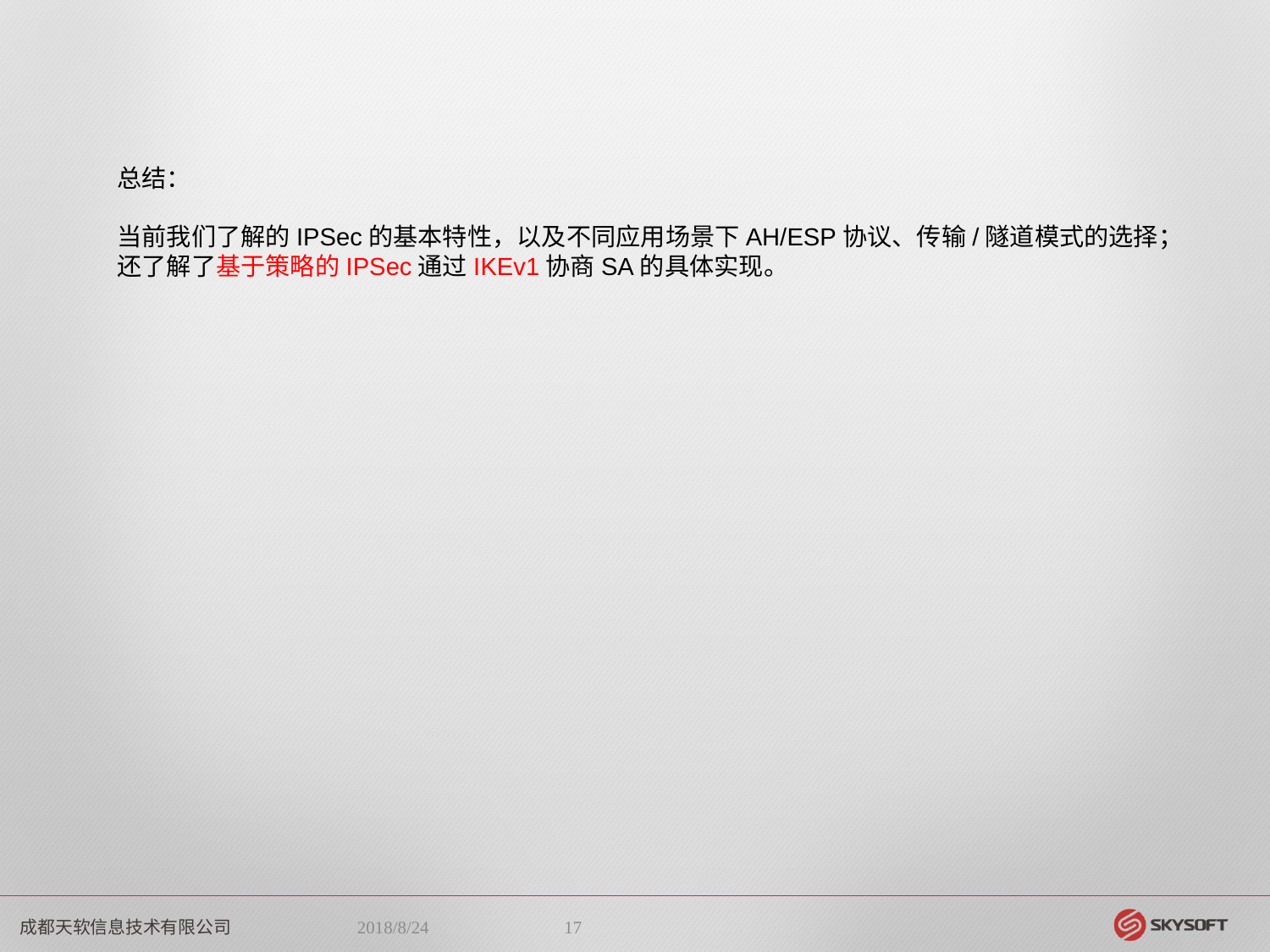

总结：

当前我们了解的IPSec的基本特性，以及不同应用场景下AH/ESP协议、传输/隧道模式的选择；还了解了基于策略的IPSec通过IKEv1协商SA的具体实现。

成都天软信息技术有限公司
2018/8/24
17